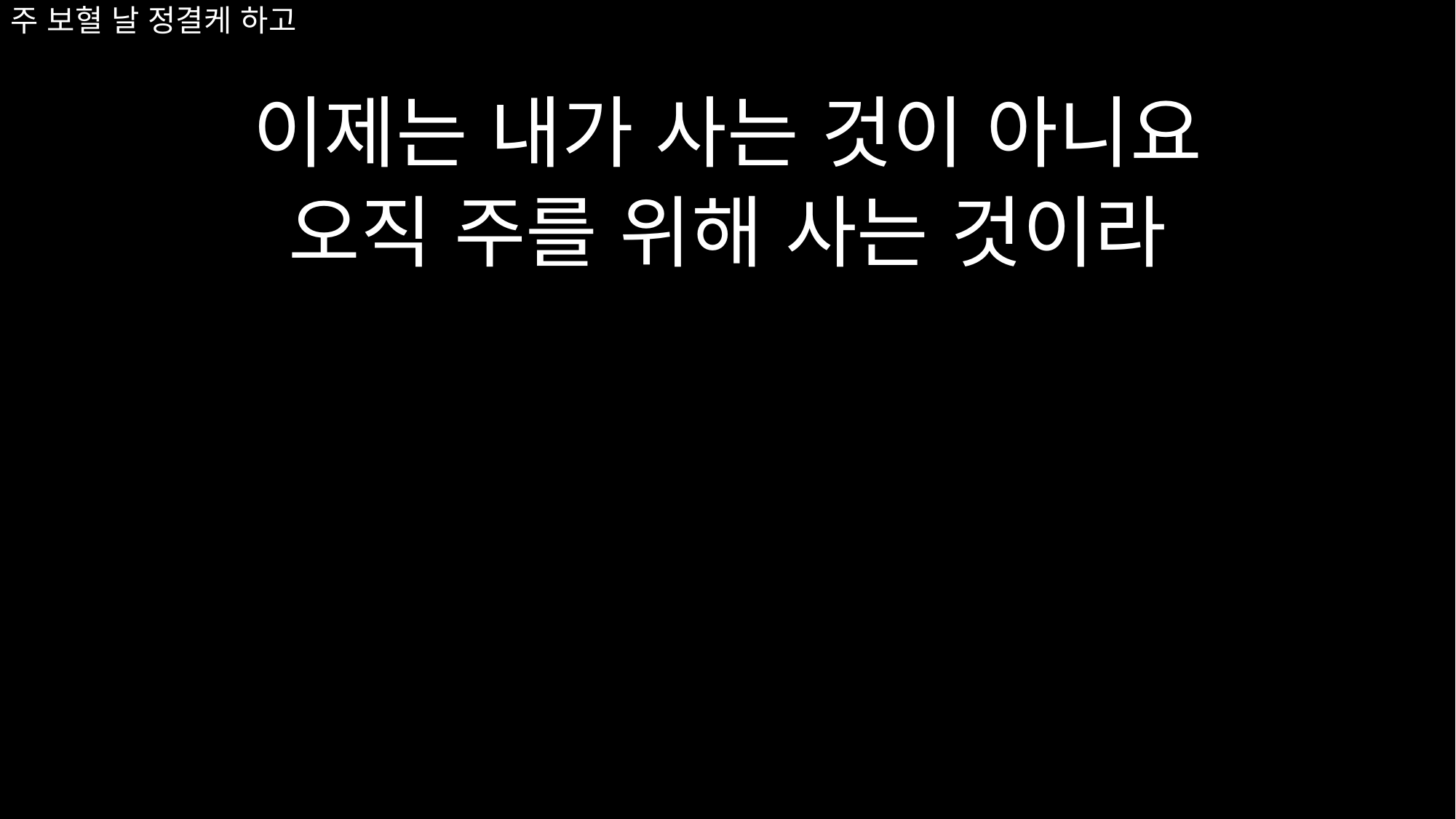

# 주 보혈 날 정결케 하고
이제는 내가 사는 것이 아니요
오직 주를 위해 사는 것이라